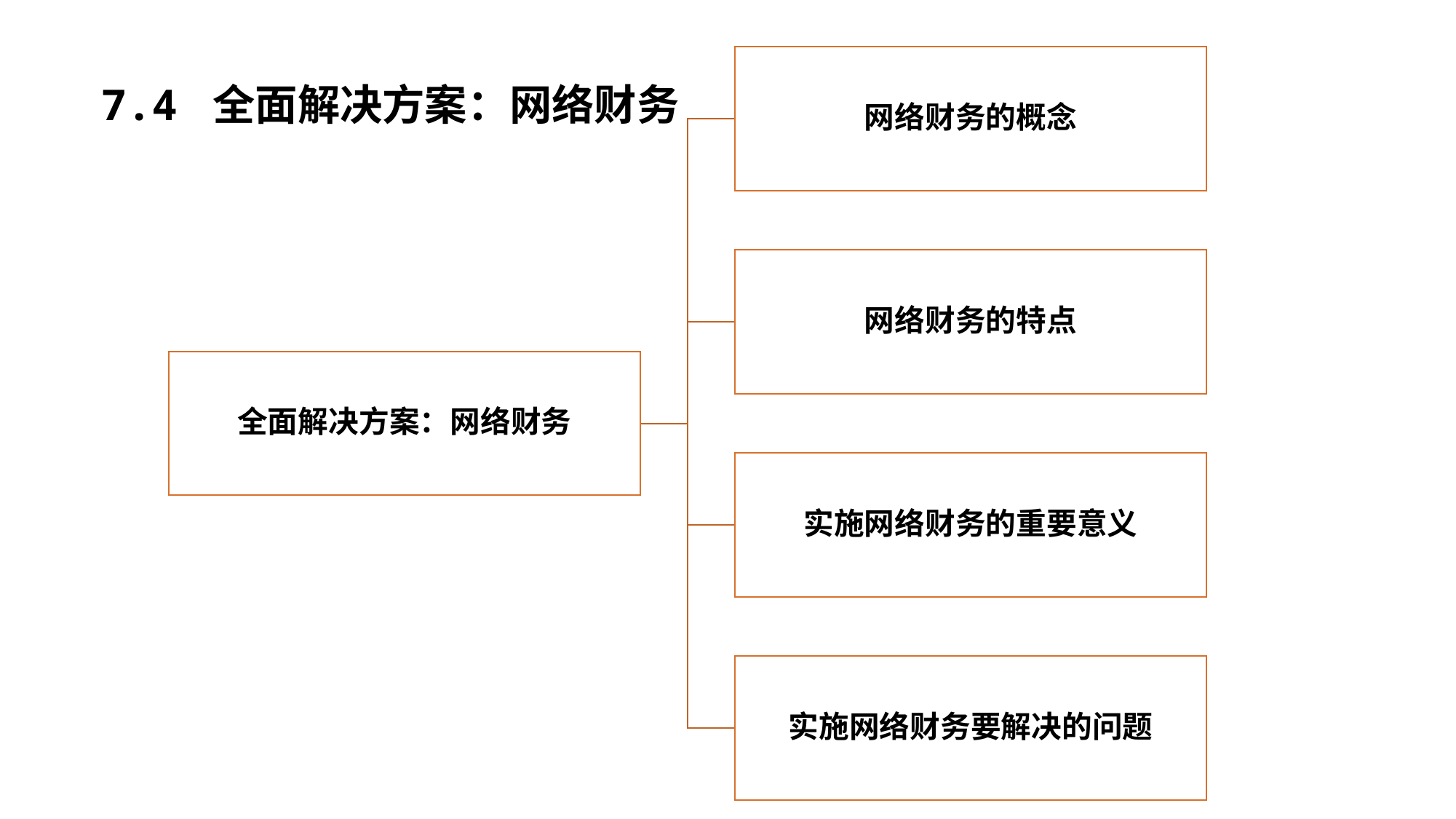

全面解决方案：网络财务
网络财务的概念
网络财务的特点
实施网络财务的重要意义
实施网络财务要解决的问题
7.4 全面解决方案：网络财务